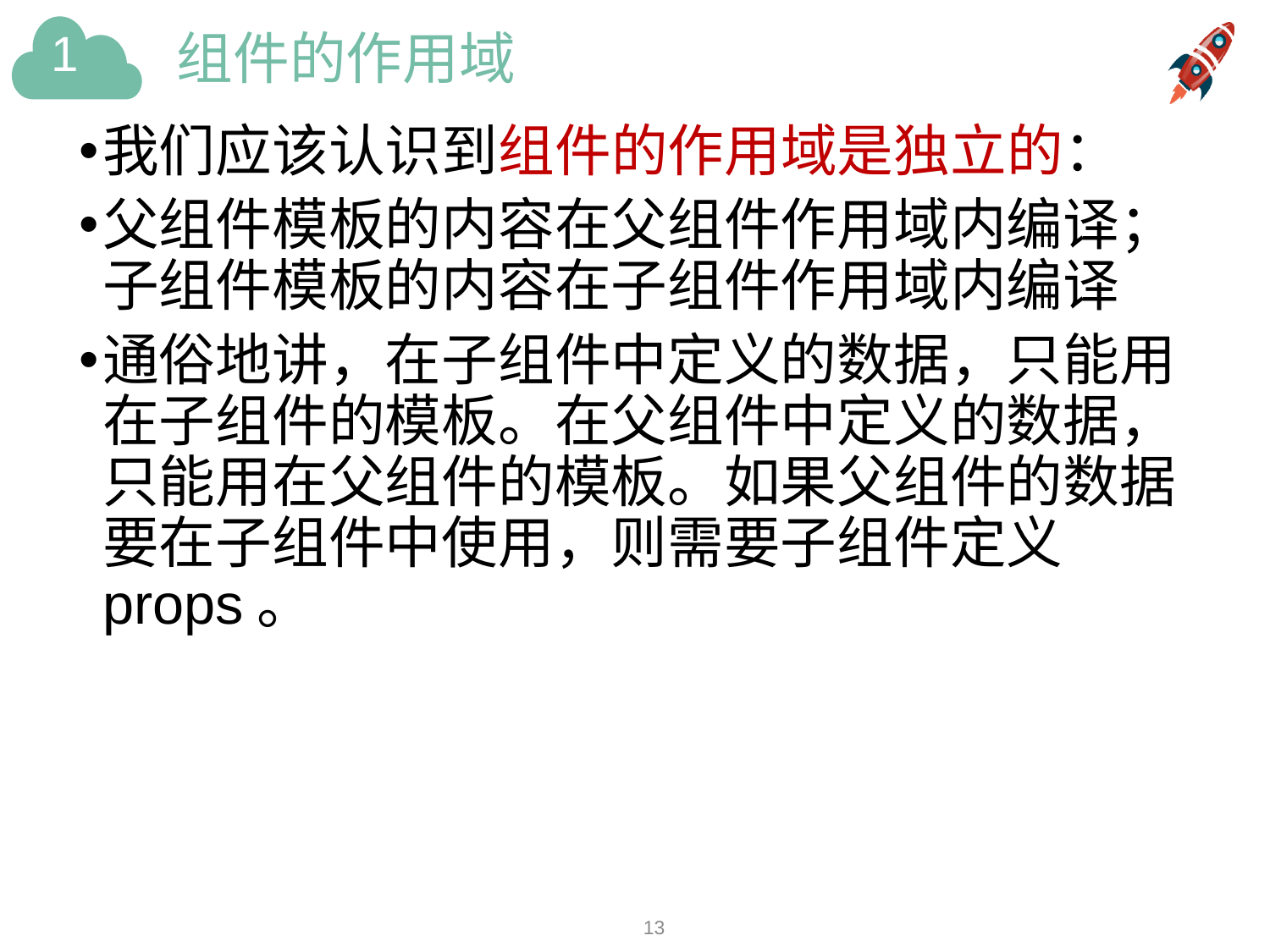

# 组件的作用域
我们应该认识到组件的作用域是独立的：
父组件模板的内容在父组件作用域内编译；子组件模板的内容在子组件作用域内编译
通俗地讲，在子组件中定义的数据，只能用在子组件的模板。在父组件中定义的数据，只能用在父组件的模板。如果父组件的数据要在子组件中使用，则需要子组件定义props。
13